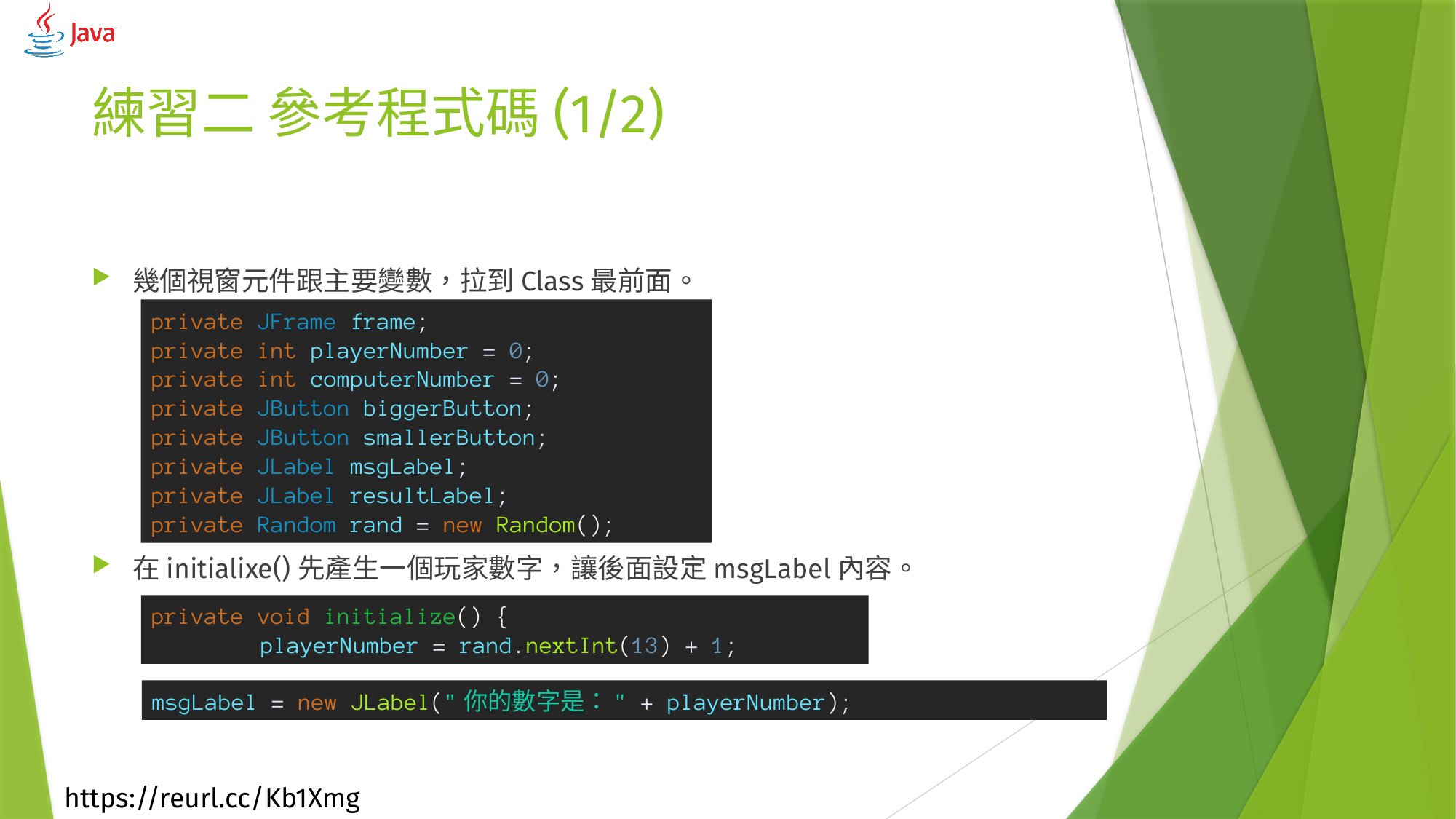

# 練習二 參考程式碼(1/2)
幾個視窗元件跟主要變數，拉到Class最前面。

在initialixe()先產生一個玩家數字，讓後面設定msgLabel內容。
private JFrame frame;
private int playerNumber = 0;
private int computerNumber = 0;
private JButton biggerButton;
private JButton smallerButton;
private JLabel msgLabel;
private JLabel resultLabel;
private Random rand = new Random();
private void initialize() {
	playerNumber = rand.nextInt(13) + 1;
msgLabel = new JLabel("你的數字是：" + playerNumber);